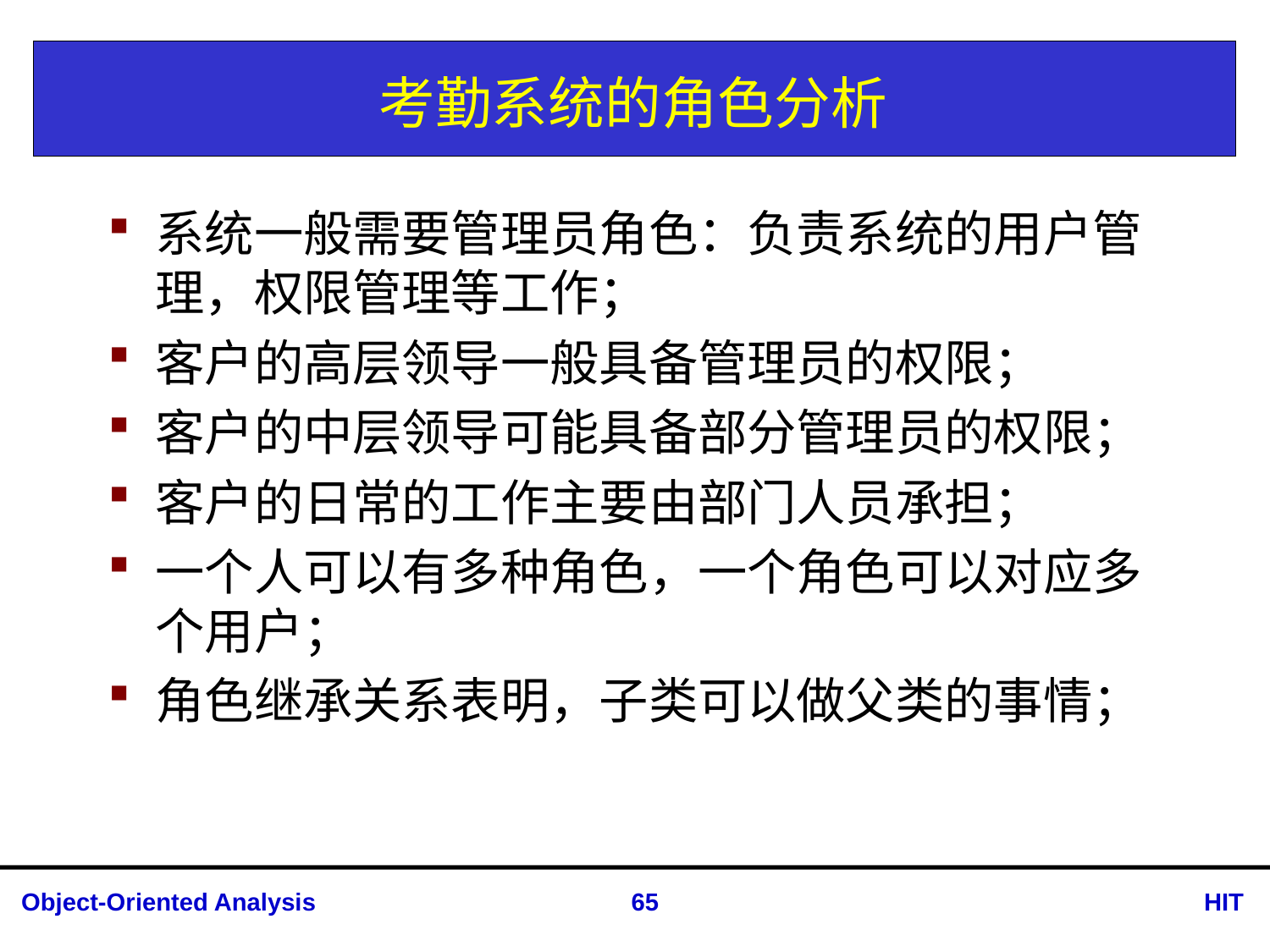

# 考勤系统的角色分析
系统一般需要管理员角色：负责系统的用户管理，权限管理等工作；
客户的高层领导一般具备管理员的权限；
客户的中层领导可能具备部分管理员的权限；
客户的日常的工作主要由部门人员承担；
一个人可以有多种角色，一个角色可以对应多个用户；
角色继承关系表明，子类可以做父类的事情；